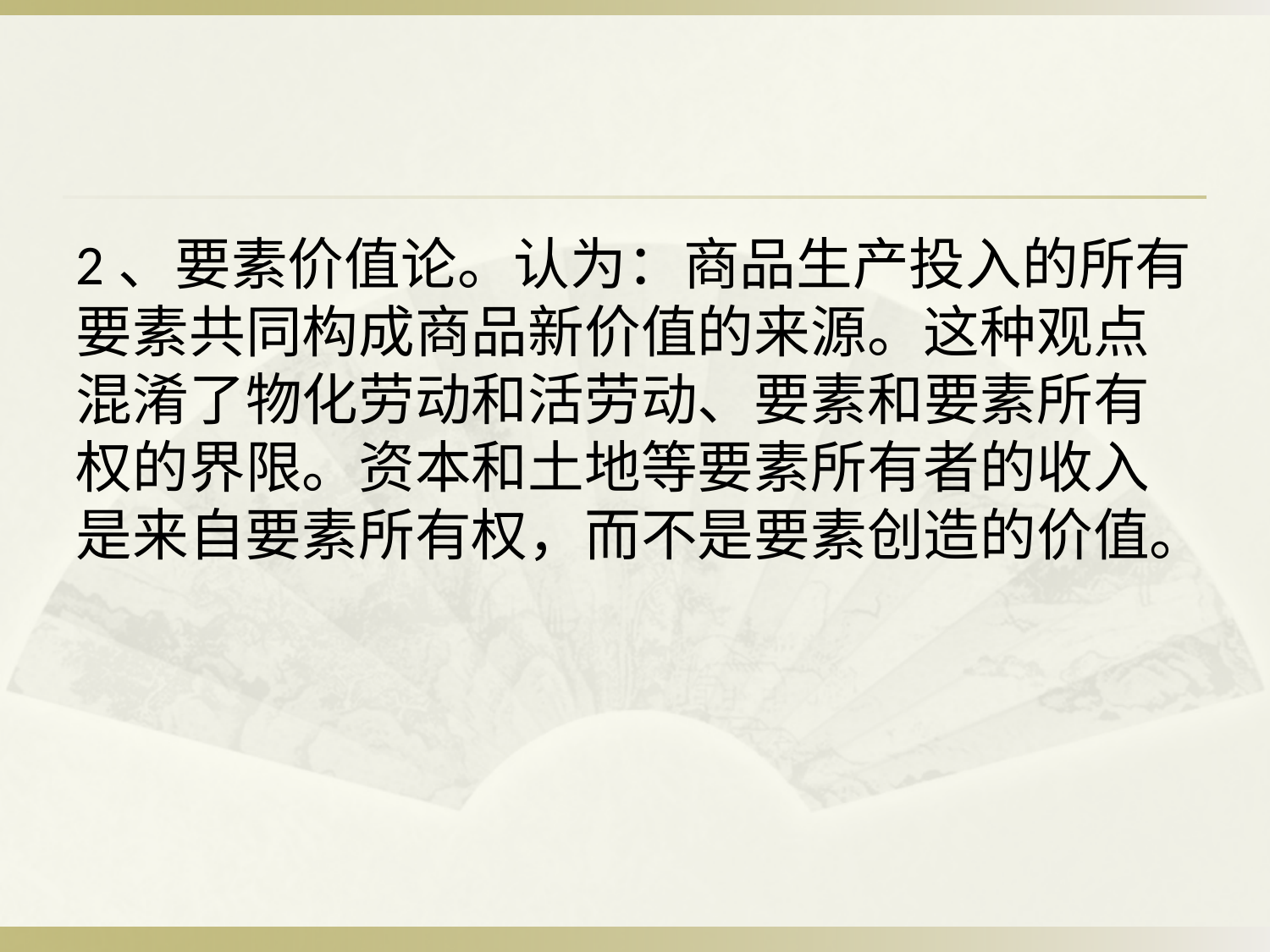

#
2、要素价值论。认为：商品生产投入的所有要素共同构成商品新价值的来源。这种观点混淆了物化劳动和活劳动、要素和要素所有权的界限。资本和土地等要素所有者的收入是来自要素所有权，而不是要素创造的价值。